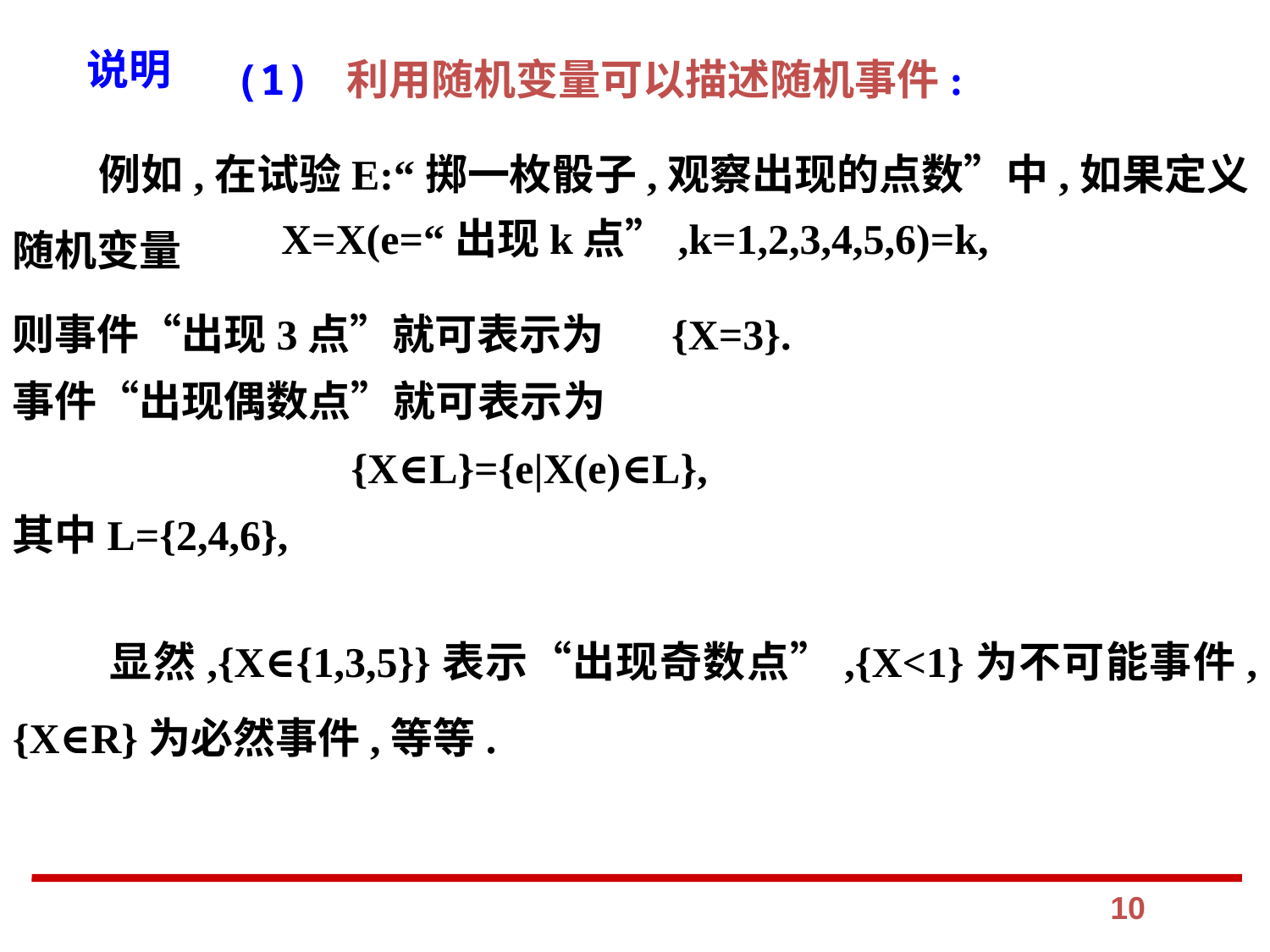

说明
        (1) 利用随机变量可以描述随机事件:
        例如,在试验E:“掷一枚骰子,观察出现的点数”中,如果定义随机变量
X=X(e=“出现k点”,k=1,2,3,4,5,6)=k,
则事件“出现3点”就可表示为      {X=3}.
事件“出现偶数点”就可表示为
                                {X∈L}={e|X(e)∈L},
其中L={2,4,6},
        显然,{X∈{1,3,5}}表示“出现奇数点”,{X<1}为不可能事件,{X∈R}为必然事件,等等.

10